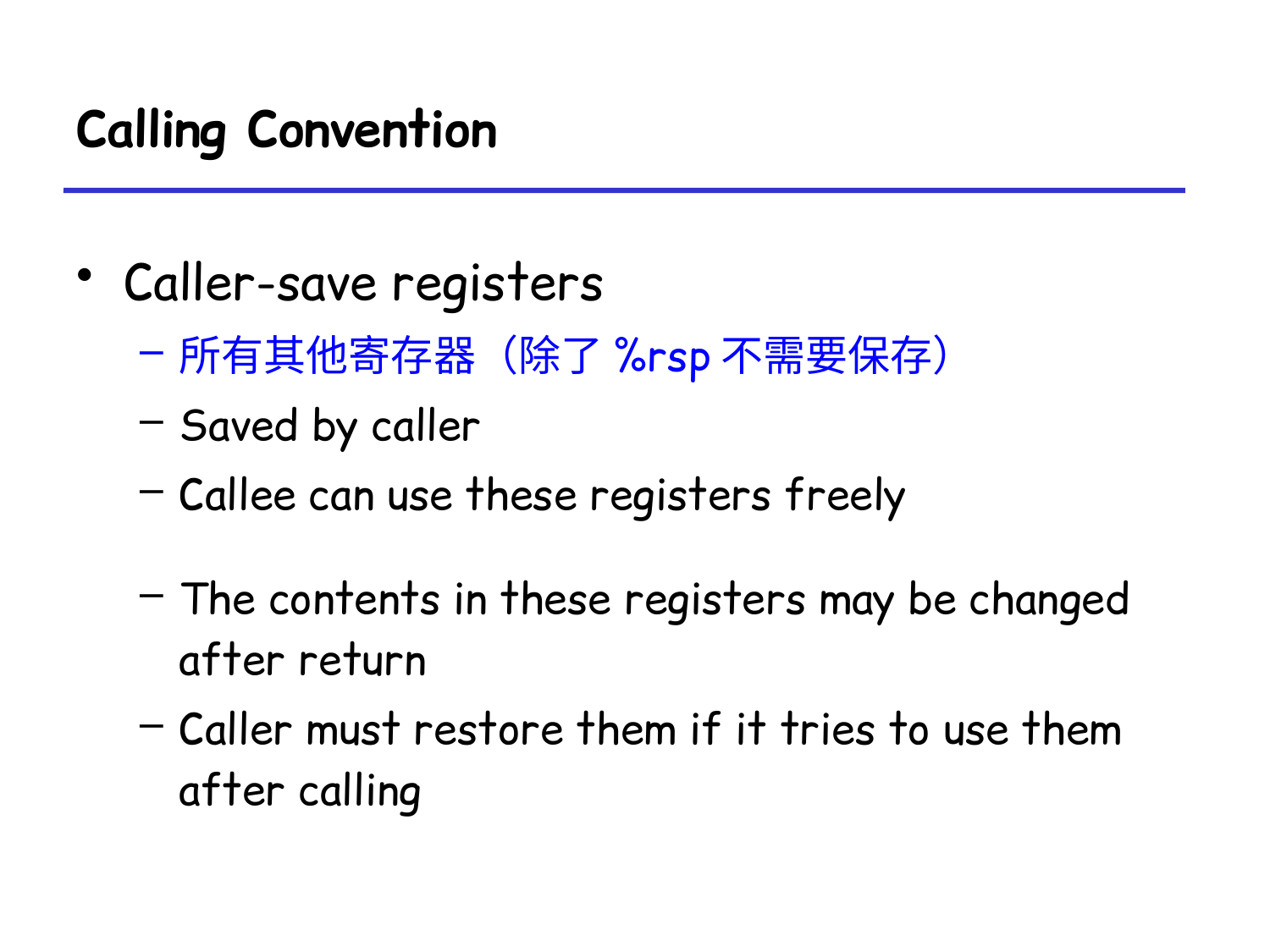

# Calling Convention
Caller-save registers
所有其他寄存器（除了%rsp不需要保存）
Saved by caller
Callee can use these registers freely

The contents in these registers may be changed after return
Caller must restore them if it tries to use them after calling
45